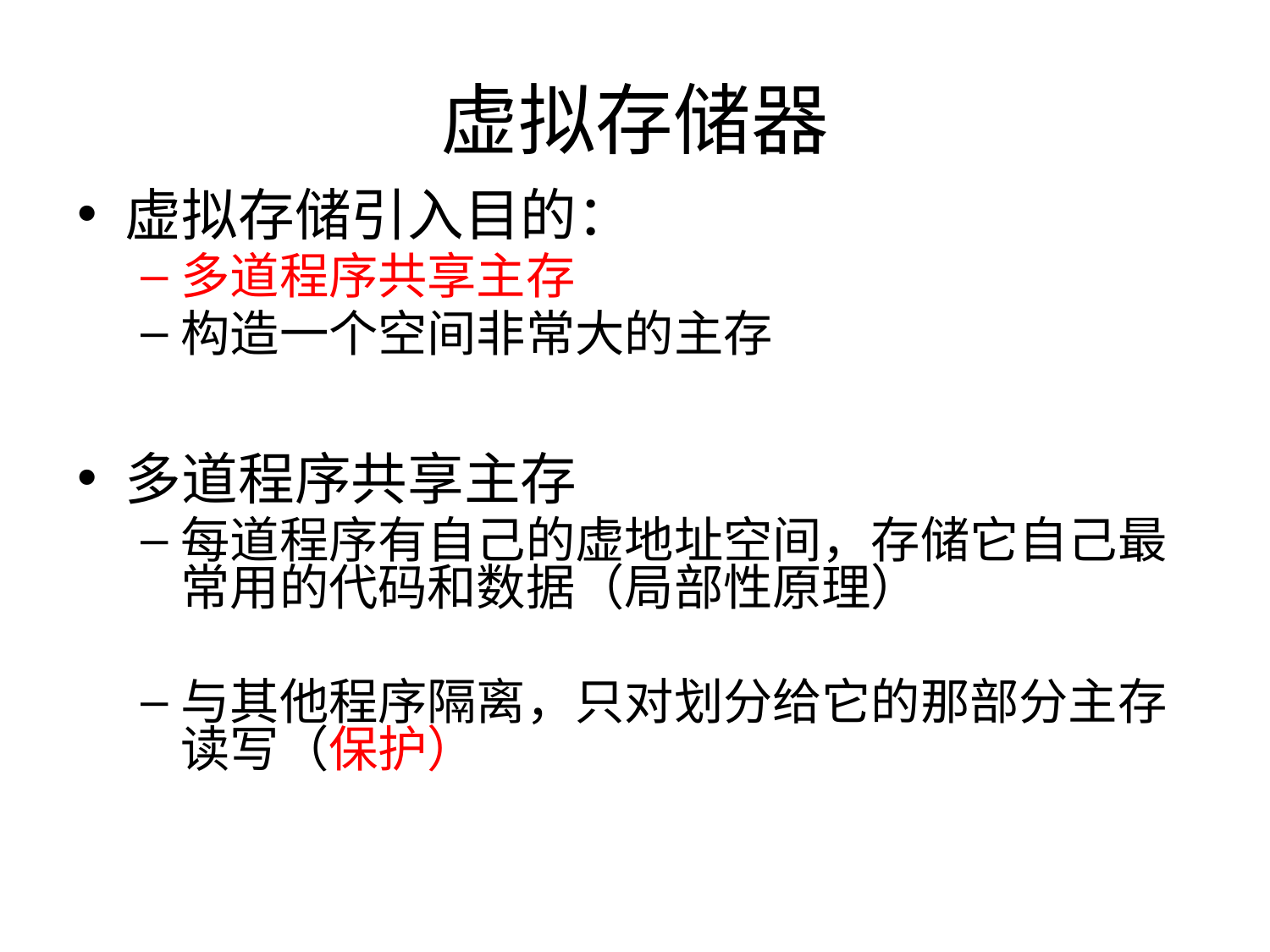

# 虚拟存储器
虚拟存储引入目的：
多道程序共享主存
构造一个空间非常大的主存

多道程序共享主存
每道程序有自己的虚地址空间，存储它自己最常用的代码和数据（局部性原理）

与其他程序隔离，只对划分给它的那部分主存读写（保护）